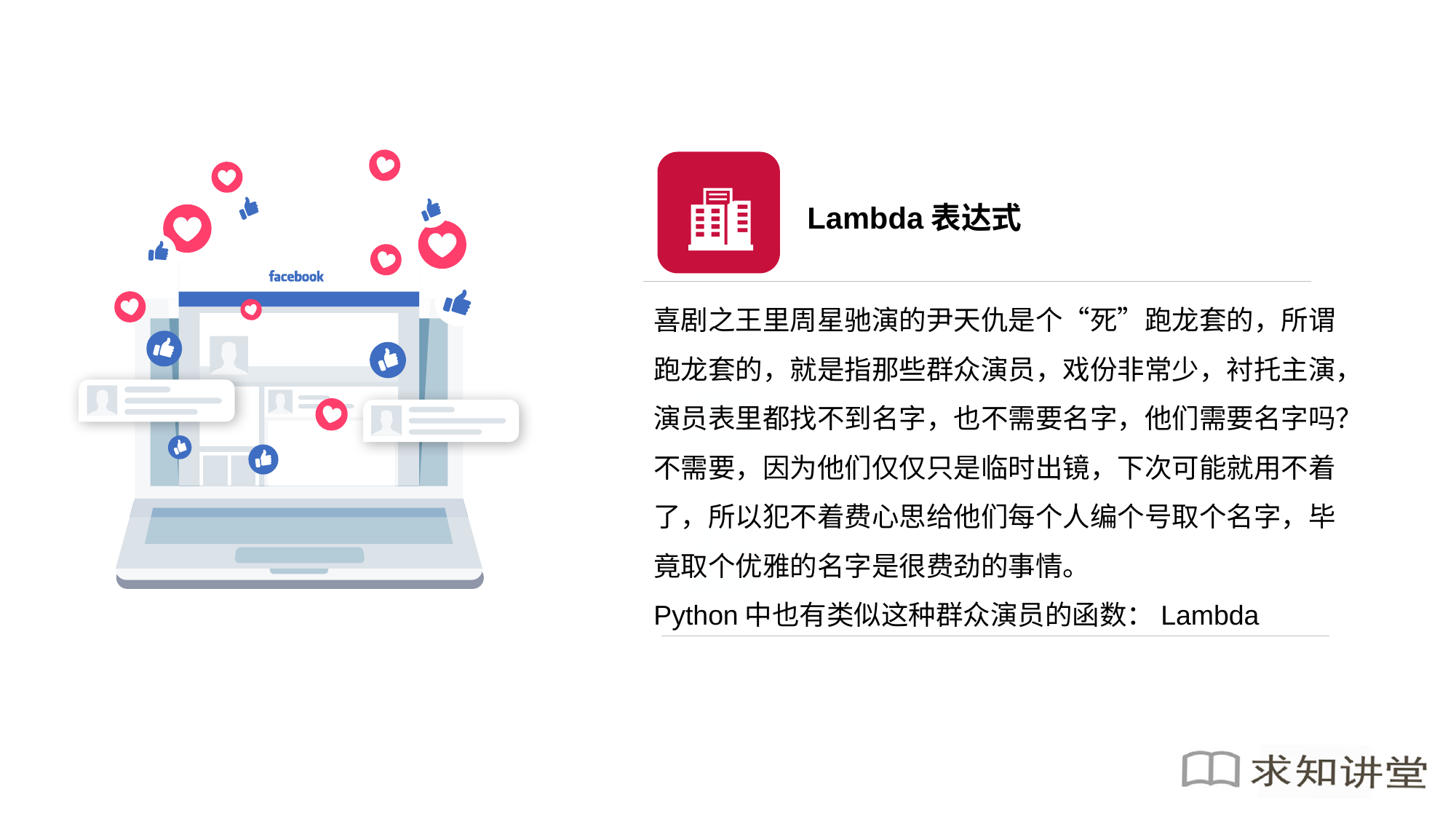

v

Lambda表达式

喜剧之王里周星驰演的尹天仇是个“死”跑龙套的，所谓跑龙套的，就是指那些群众演员，戏份非常少，衬托主演，演员表里都找不到名字，也不需要名字，他们需要名字吗？不需要，因为他们仅仅只是临时出镜，下次可能就用不着了，所以犯不着费心思给他们每个人编个号取个名字，毕竟取个优雅的名字是很费劲的事情。
Python中也有类似这种群众演员的函数：Lambda